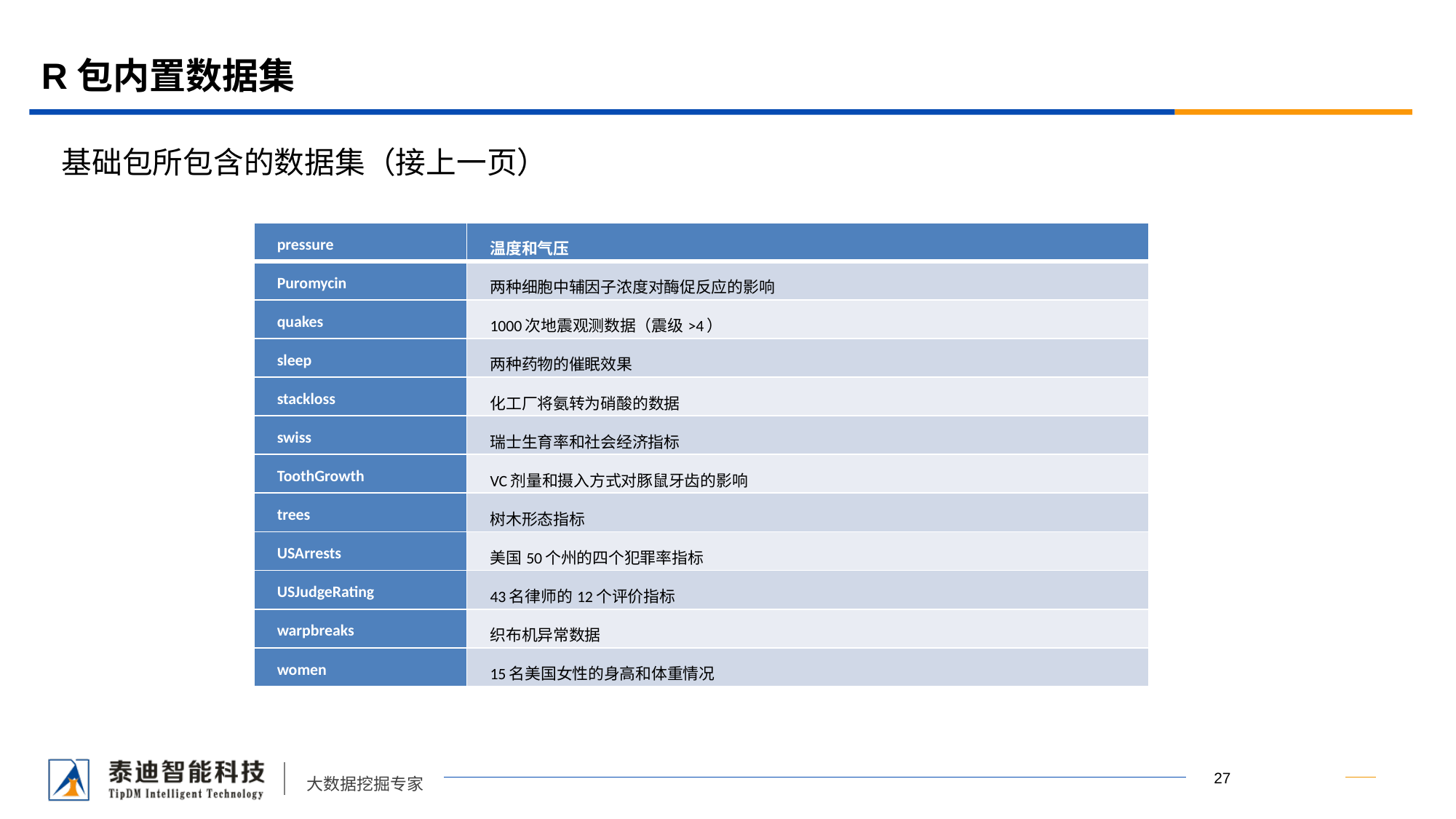

# R包内置数据集

基础包所包含的数据集（接上一页）

| pressure | 温度和气压 |
| --- | --- |
| Puromycin | 两种细胞中辅因子浓度对酶促反应的影响 |
| quakes | 1000次地震观测数据（震级>4） |
| sleep | 两种药物的催眠效果 |
| stackloss | 化工厂将氨转为硝酸的数据 |
| swiss | 瑞士生育率和社会经济指标 |
| ToothGrowth | VC剂量和摄入方式对豚鼠牙齿的影响 |
| trees | 树木形态指标 |
| USArrests | 美国50个州的四个犯罪率指标 |
| USJudgeRating | 43名律师的12个评价指标 |
| warpbreaks | 织布机异常数据 |
| women | 15名美国女性的身高和体重情况 |